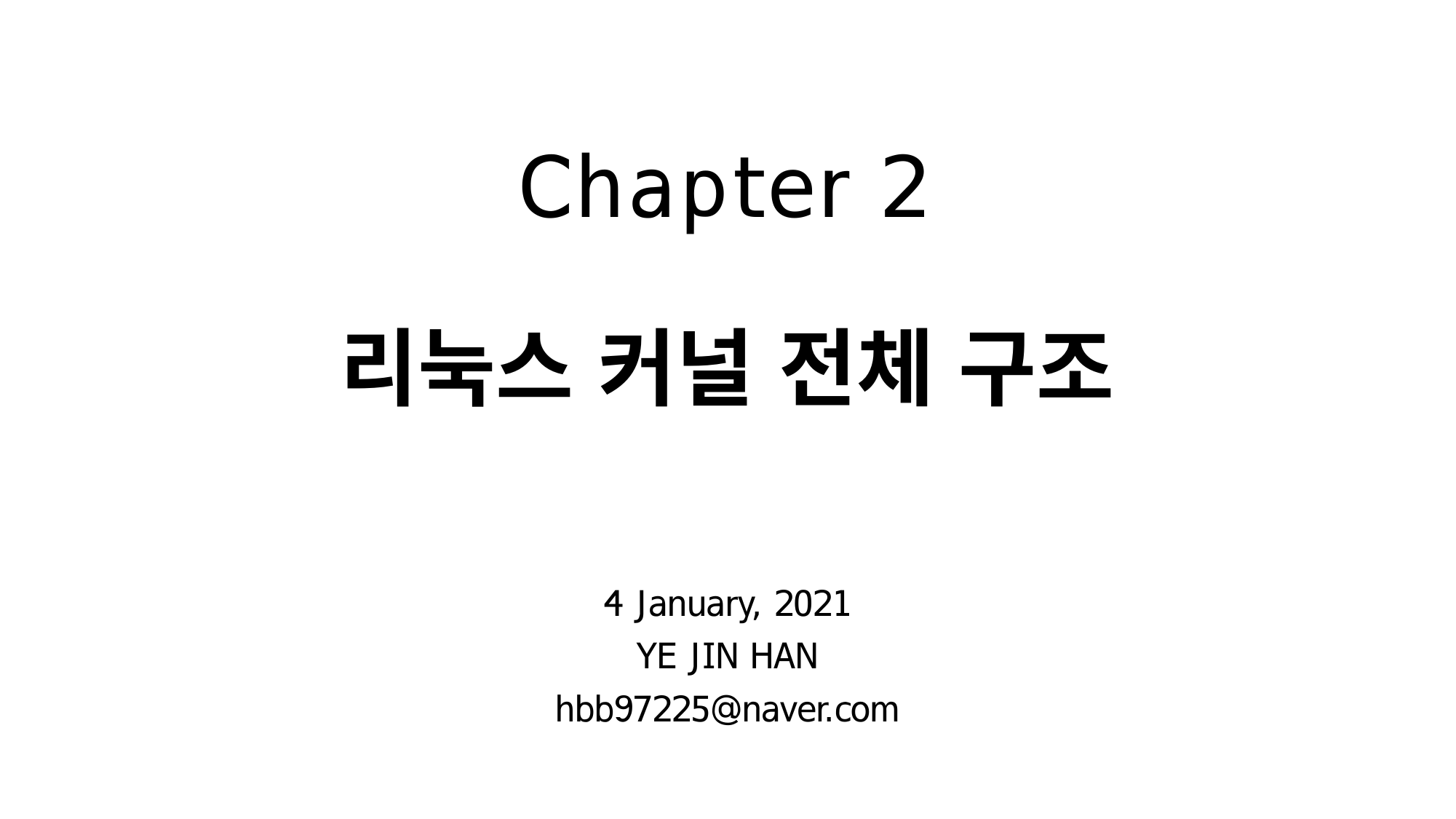

# Chapter 2 리눅스 커널 전체 구조

4 January, 2021
YE JIN HAN
hbb97225@naver.com